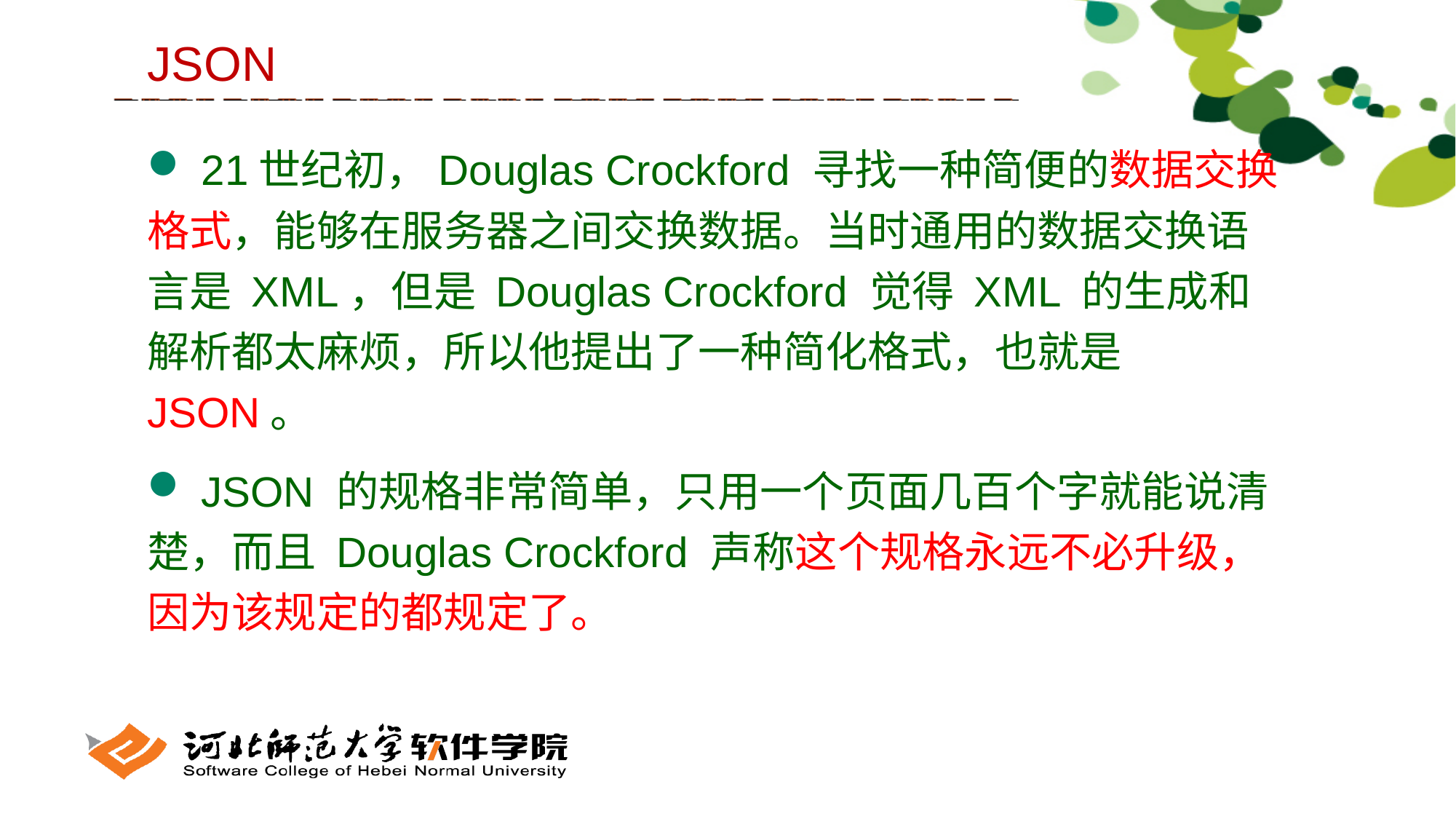

JSON
 21世纪初，Douglas Crockford 寻找一种简便的数据交换格式，能够在服务器之间交换数据。当时通用的数据交换语言是 XML，但是 Douglas Crockford 觉得 XML 的生成和解析都太麻烦，所以他提出了一种简化格式，也就是JSON。
 JSON 的规格非常简单，只用一个页面几百个字就能说清楚，而且 Douglas Crockford 声称这个规格永远不必升级，因为该规定的都规定了。